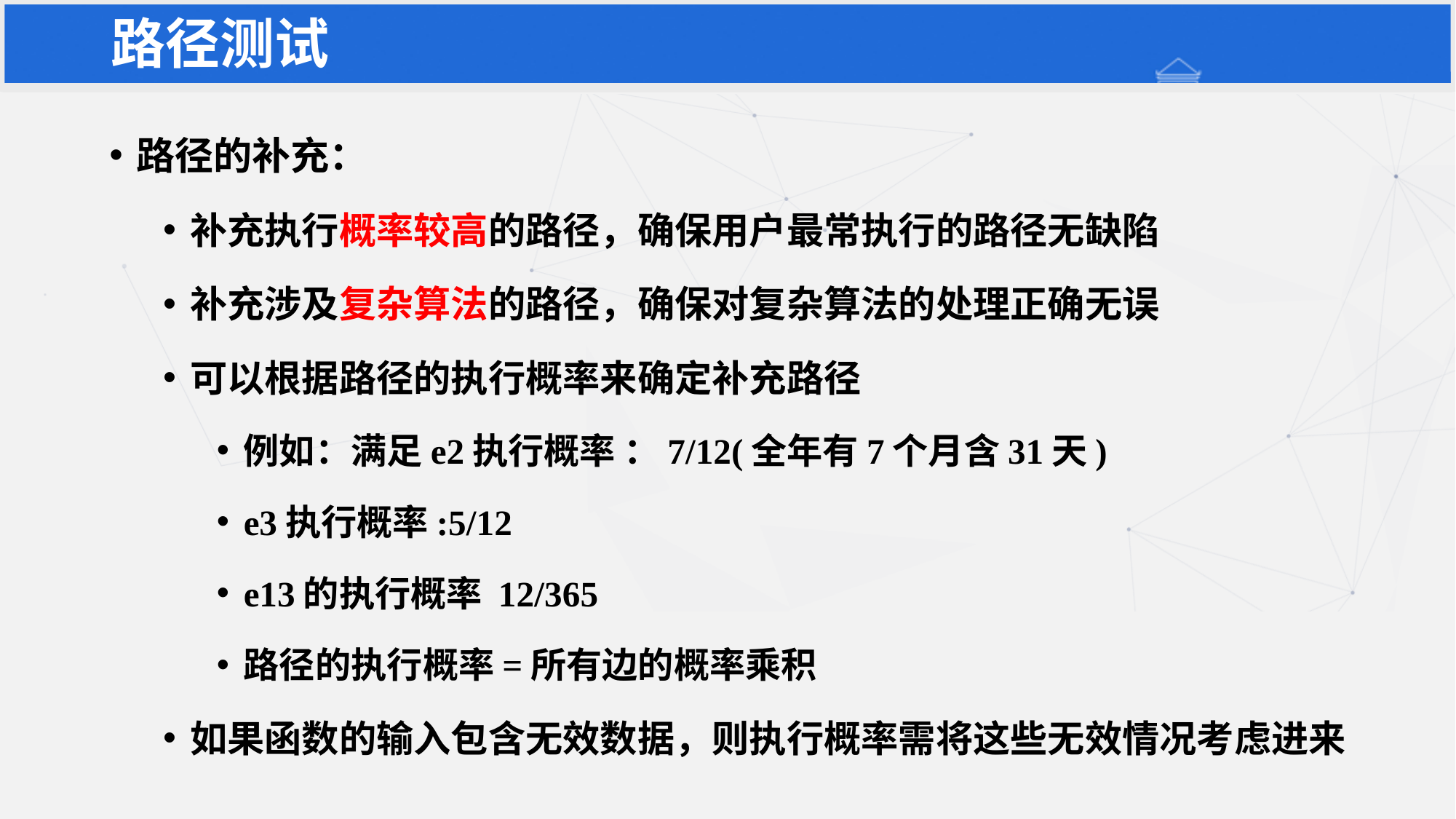

# 路径测试
路径的补充：
补充执行概率较高的路径，确保用户最常执行的路径无缺陷
补充涉及复杂算法的路径，确保对复杂算法的处理正确无误
可以根据路径的执行概率来确定补充路径
例如：满足e2执行概率 ：7/12(全年有7个月含31天)
e3执行概率:5/12
e13的执行概率 12/365
路径的执行概率=所有边的概率乘积
如果函数的输入包含无效数据，则执行概率需将这些无效情况考虑进来